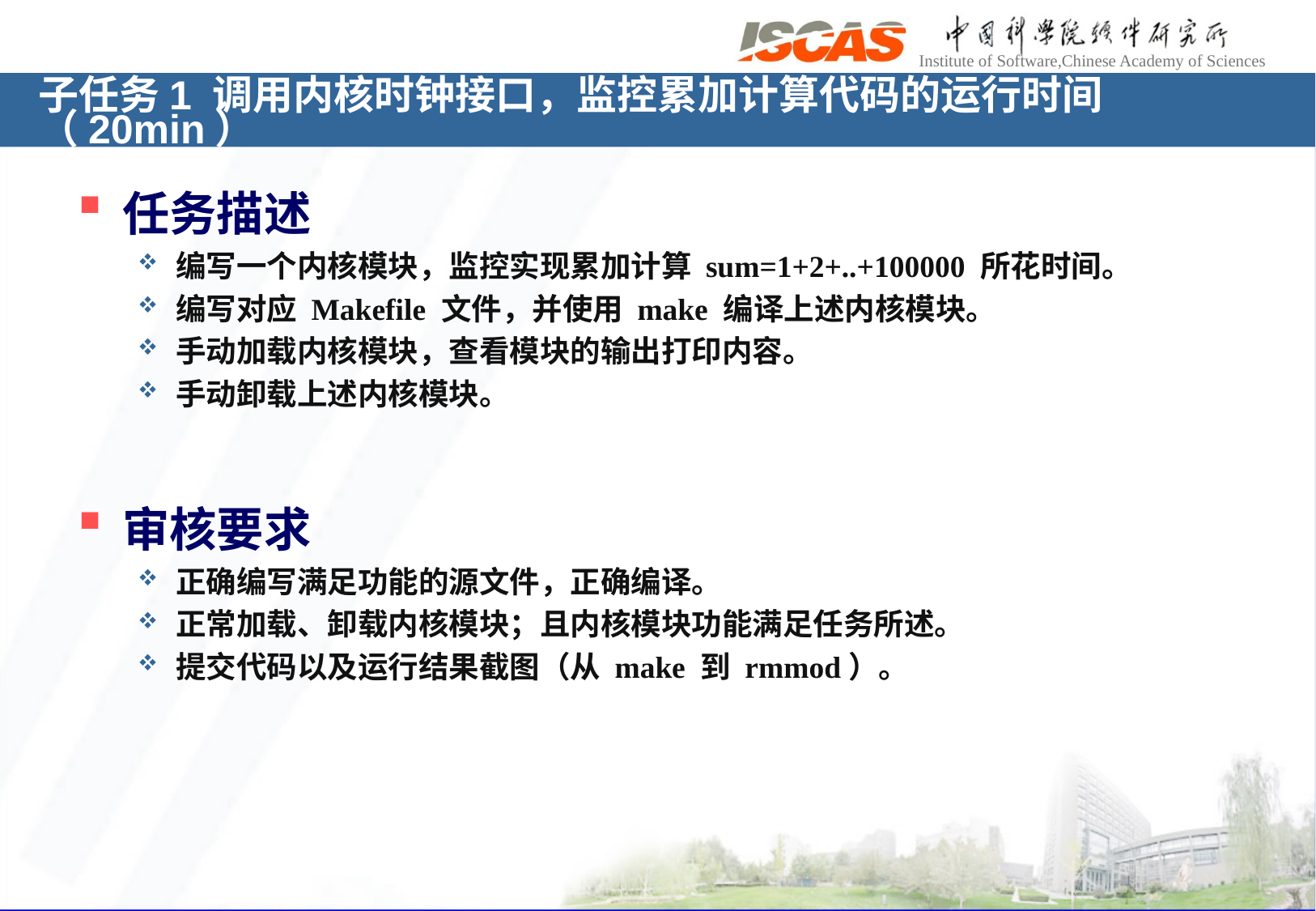

# 子任务1 调用内核时钟接口，监控累加计算代码的运行时间（20min）
任务描述
编写一个内核模块，监控实现累加计算 sum=1+2+..+100000 所花时间。
编写对应 Makefile 文件，并使用 make 编译上述内核模块。
手动加载内核模块，查看模块的输出打印内容。
手动卸载上述内核模块。

审核要求
正确编写满足功能的源文件，正确编译。
正常加载、卸载内核模块；且内核模块功能满足任务所述。
提交代码以及运行结果截图（从 make 到 rmmod）。